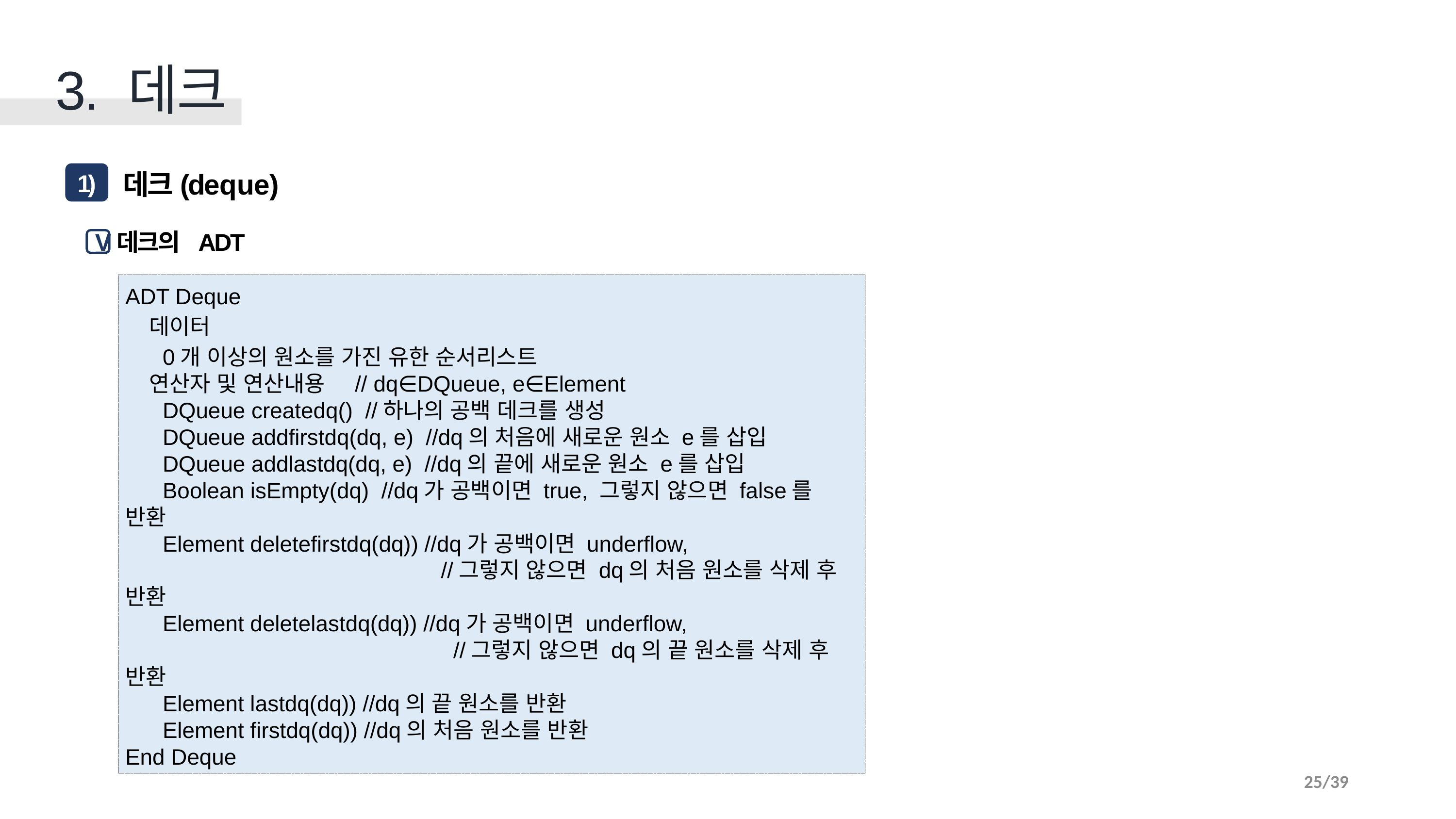

3. 데크

 데크(deque)
1)
데크의  ADT
V
ADT Deque
   데이터
      0개 이상의 원소를 가진 유한 순서리스트
   연산자 및 연산내용    // dq∈DQueue, e∈Element
      DQueue createdq()  //하나의 공백 데크를 생성
      DQueue addfirstdq(dq, e)  //dq의 처음에 새로운 원소 e를 삽입
      DQueue addlastdq(dq, e)  //dq의 끝에 새로운 원소 e를 삽입
      Boolean isEmpty(dq)  //dq가 공백이면 true, 그렇지 않으면 false를 반환
      Element deletefirstdq(dq)) //dq가 공백이면 underflow,
                                                   //그렇지 않으면 dq의 처음 원소를 삭제 후 반환
      Element deletelastdq(dq)) //dq가 공백이면 underflow,
                                                     //그렇지 않으면 dq의 끝 원소를 삭제 후 반환
      Element lastdq(dq)) //dq의 끝 원소를 반환
      Element firstdq(dq)) //dq의 처음 원소를 반환
End Deque
25/39